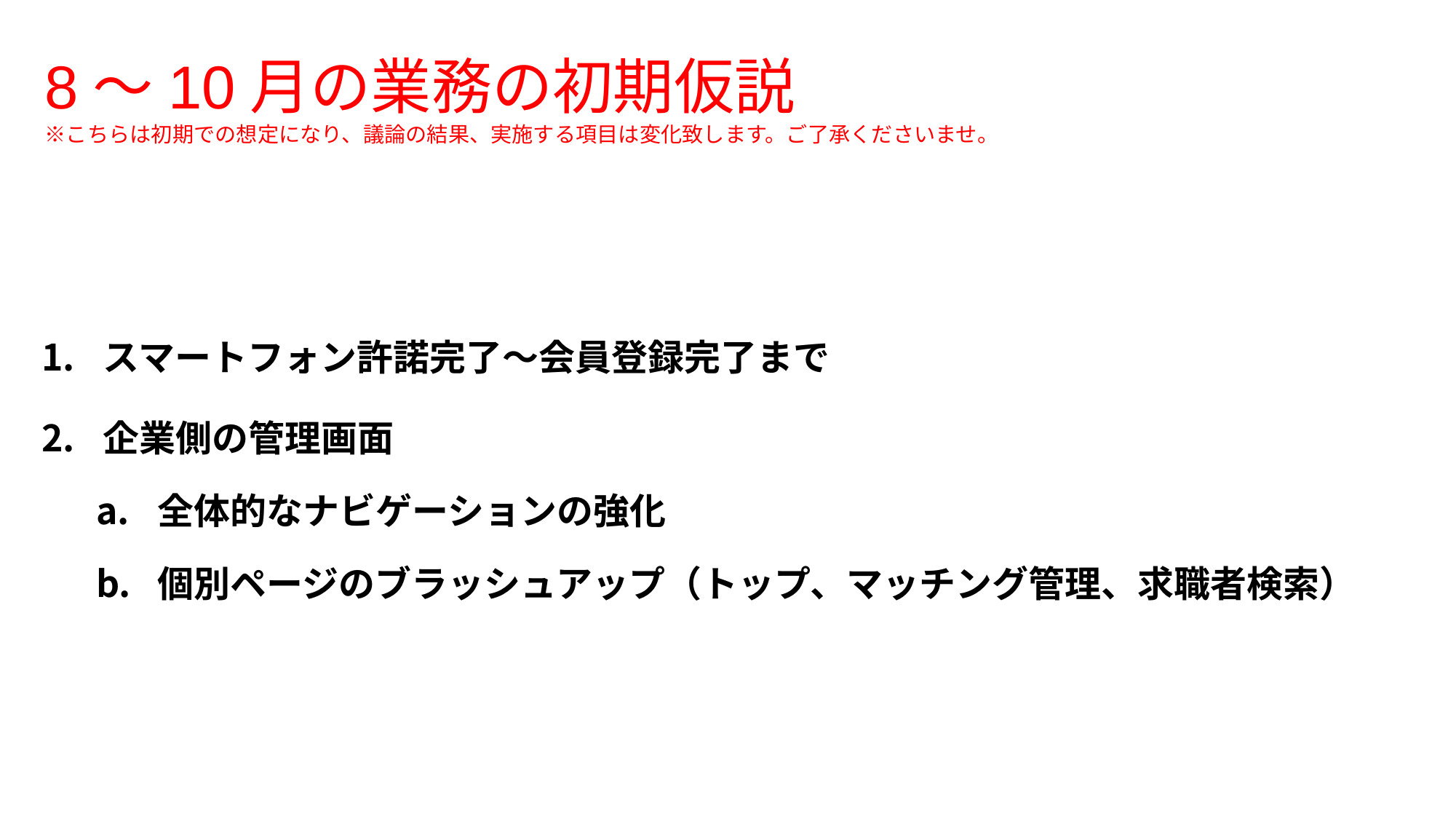

# 8～10月の業務の初期仮説 ※こちらは初期での想定になり、議論の結果、実施する項目は変化致します。ご了承くださいませ。
スマートフォン許諾完了～会員登録完了まで
企業側の管理画面
全体的なナビゲーションの強化
個別ページのブラッシュアップ（トップ、マッチング管理、求職者検索）